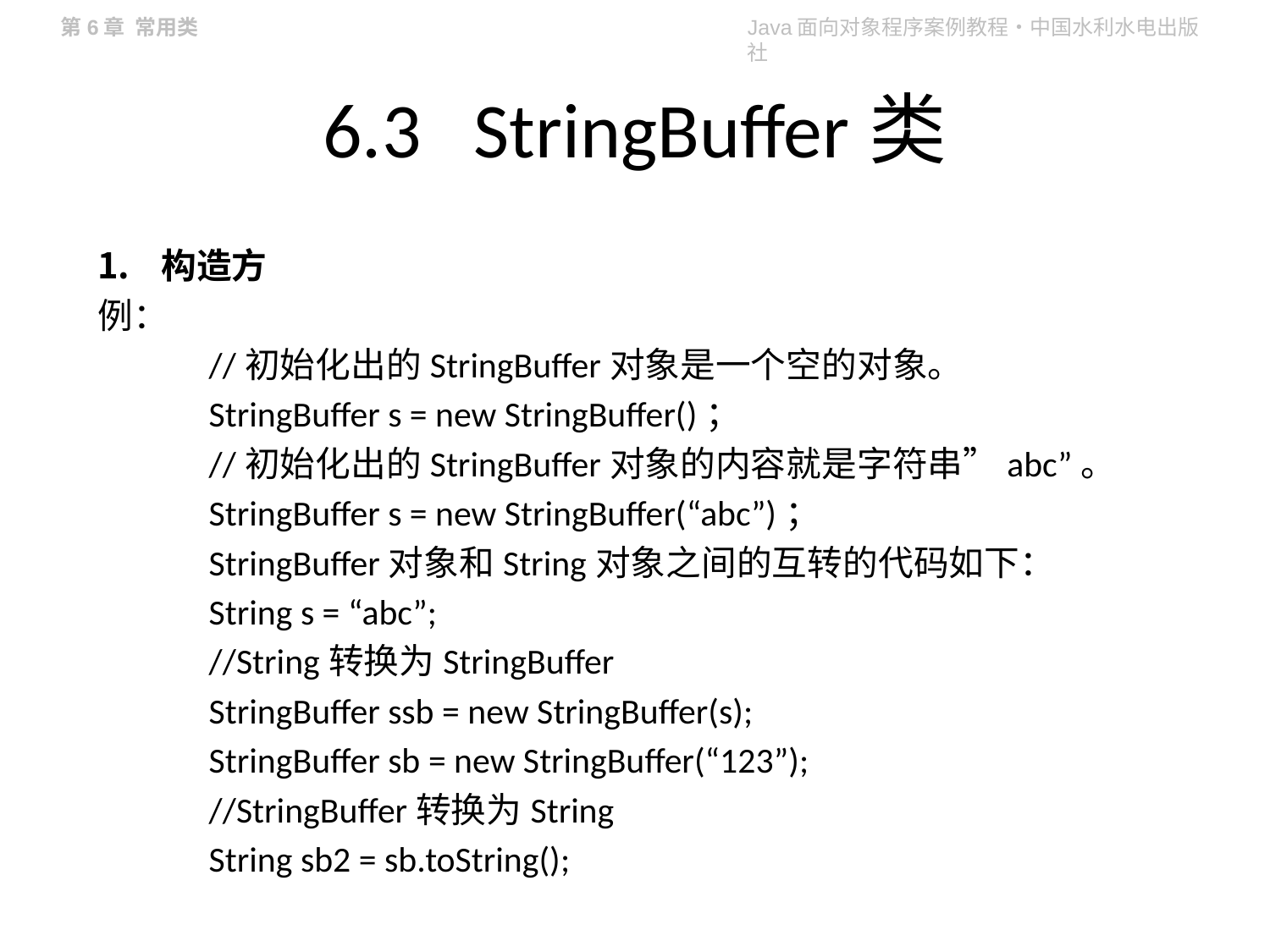

# 6.3   StringBuffer类
构造方
例：
//初始化出的StringBuffer对象是一个空的对象。
StringBuffer s = new StringBuffer()；
//初始化出的StringBuffer对象的内容就是字符串”abc”。
StringBuffer s = new StringBuffer(“abc”)；
StringBuffer对象和String对象之间的互转的代码如下：
String s = “abc”;
//String转换为StringBuffer
StringBuffer ssb = new StringBuffer(s);
StringBuffer sb = new StringBuffer(“123”);
//StringBuffer转换为String
String sb2 = sb.toString();